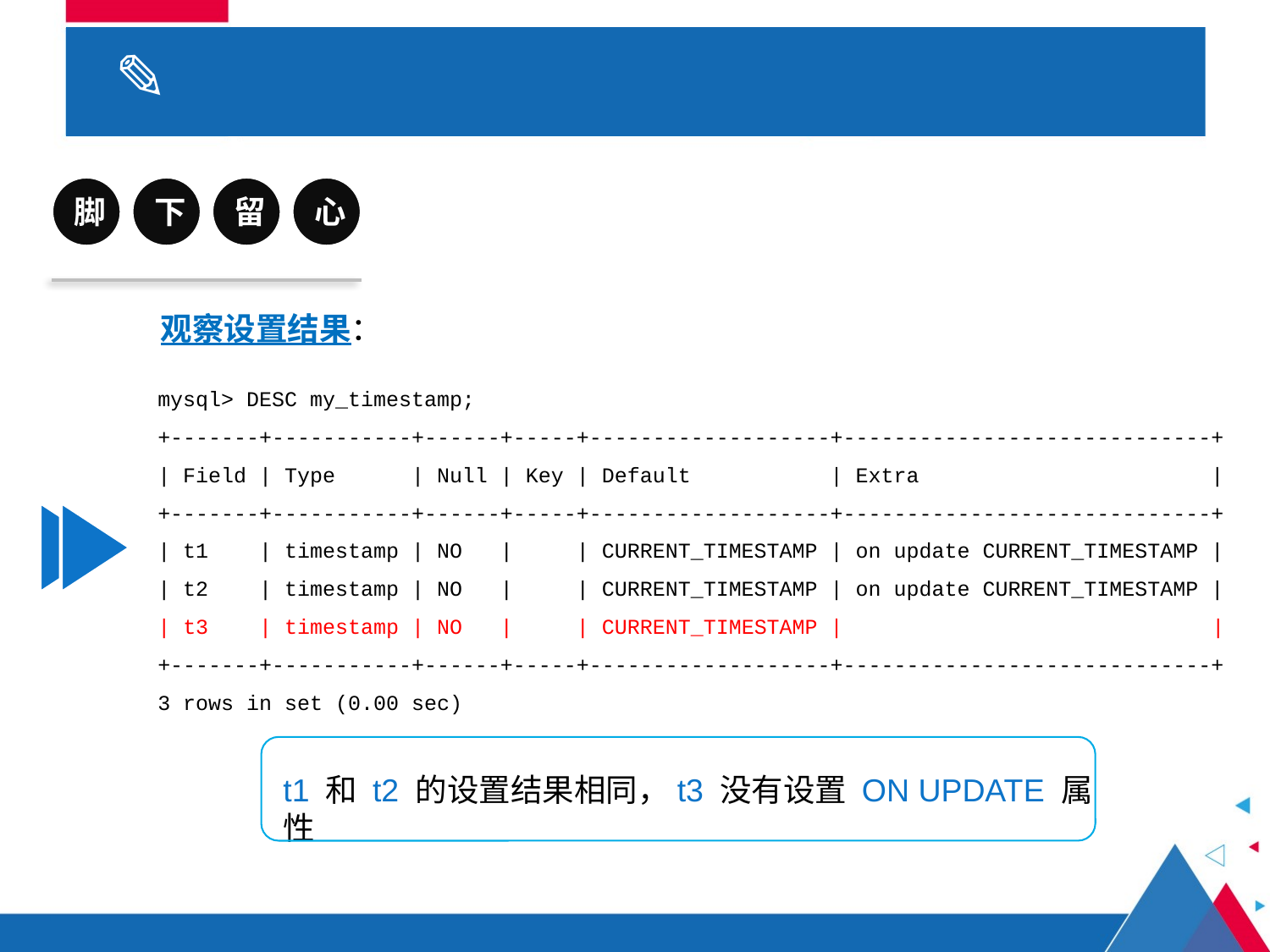

# 3.1 数据类型
脚
下
留
心
观察设置结果：
mysql> DESC my_timestamp;
+-------+-----------+------+-----+-------------------+-----------------------------+
| Field | Type      | Null | Key | Default           | Extra                       |
+-------+-----------+------+-----+-------------------+-----------------------------+
| t1    | timestamp | NO   |     | CURRENT_TIMESTAMP | on update CURRENT_TIMESTAMP |
| t2    | timestamp | NO   |     | CURRENT_TIMESTAMP | on update CURRENT_TIMESTAMP |
| t3    | timestamp | NO   |     | CURRENT_TIMESTAMP |                             |
+-------+-----------+------+-----+-------------------+-----------------------------+
3 rows in set (0.00 sec)

t1 和 t2 的设置结果相同，t3 没有设置 ON UPDATE 属性